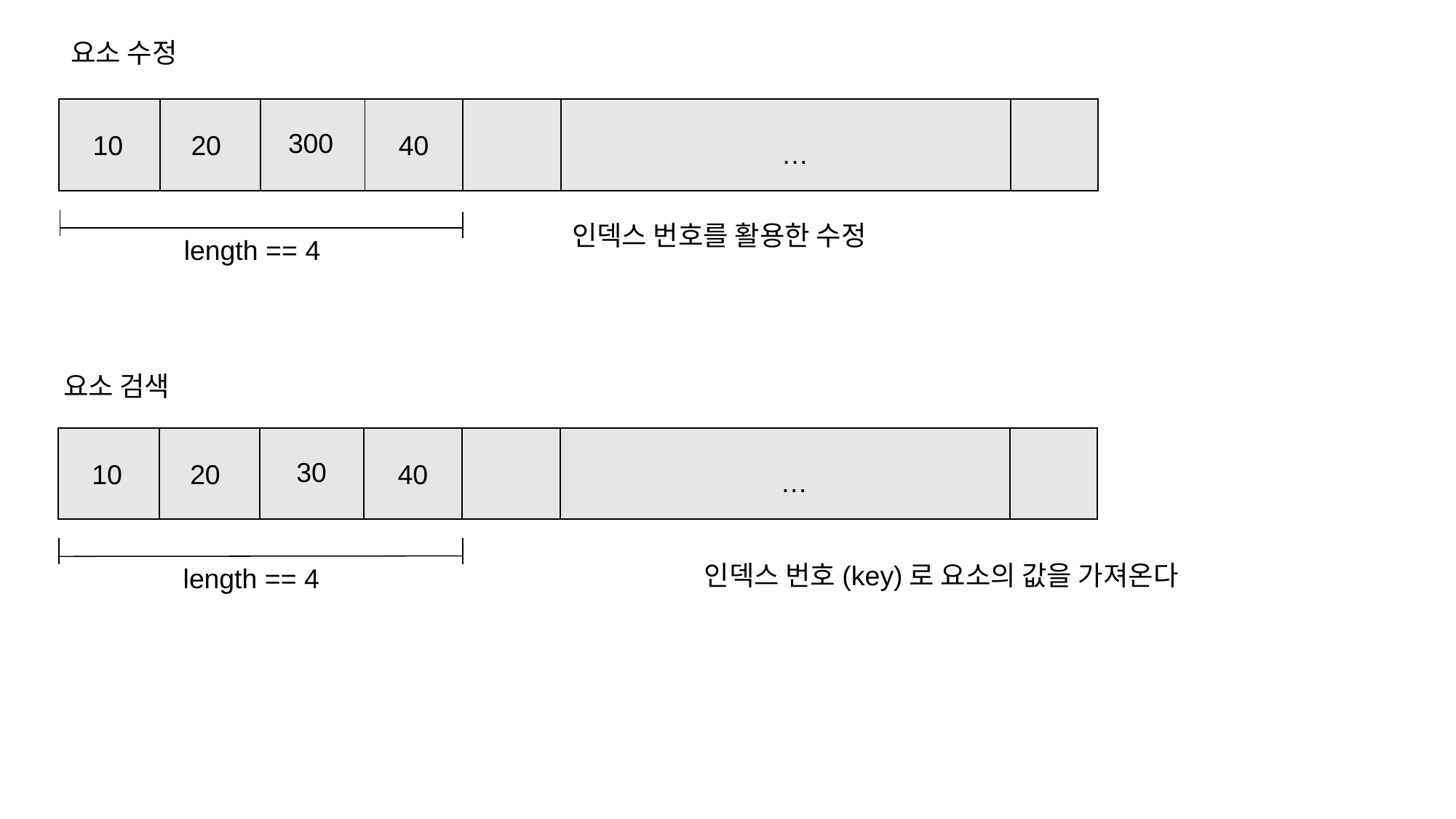

요소 수정

300
10
20
40
…
인덱스 번호를 활용한 수정
length == 4
요소 검색

30
10
20
40
…
인덱스 번호(key)로 요소의 값을 가져온다
length == 4